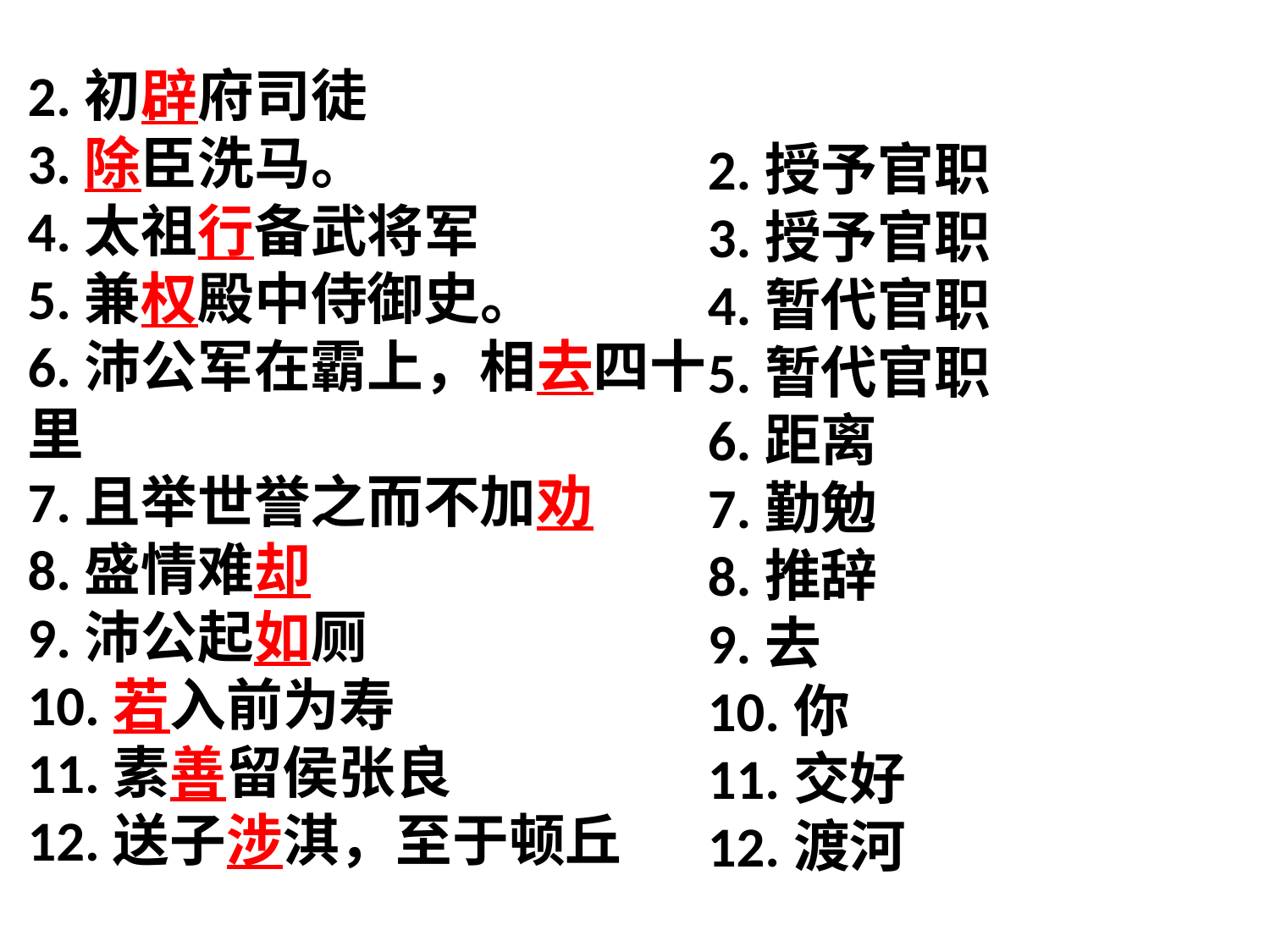

# 2.初辟府司徒 3.除臣洗马。 4.太祖行备武将军 5.兼权殿中侍御史。 6.沛公军在霸上，相去四十里 7.且举世誉之而不加劝 8.盛情难却 9.沛公起如厕 10.若入前为寿 11.素善留侯张良 12.送子涉淇，至于顿丘
2.授予官职
3.授予官职
4.暂代官职
5.暂代官职
6.距离
7.勤勉
8.推辞
9.去
10.你
11.交好
12.渡河